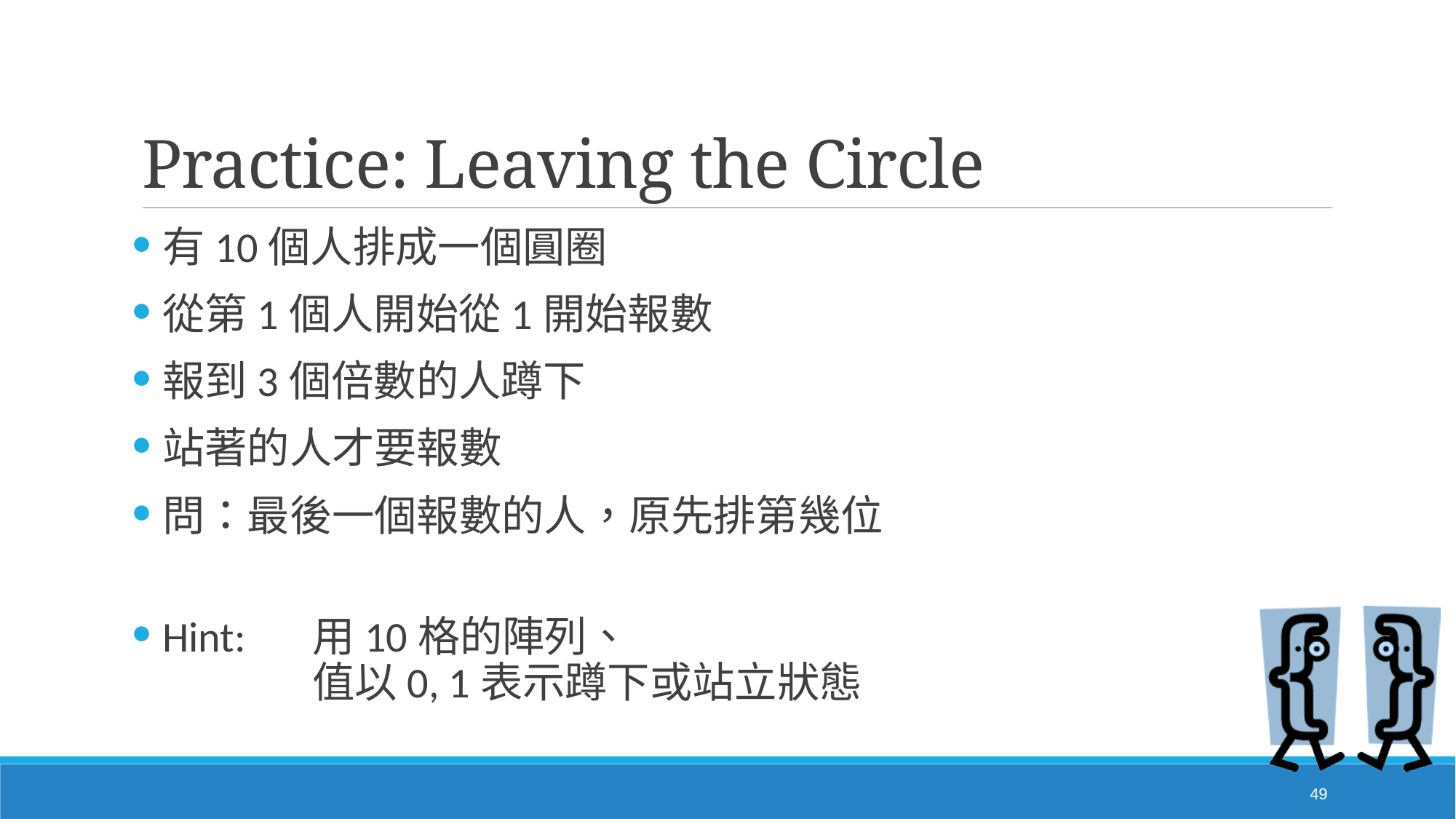

# Practice: Leaving the Circle
有10個人排成一個圓圈
從第1個人開始從1開始報數
報到3個倍數的人蹲下
站著的人才要報數
問：最後一個報數的人，原先排第幾位

Hint:	用10格的陣列、
	值以0, 1表示蹲下或站立狀態
49